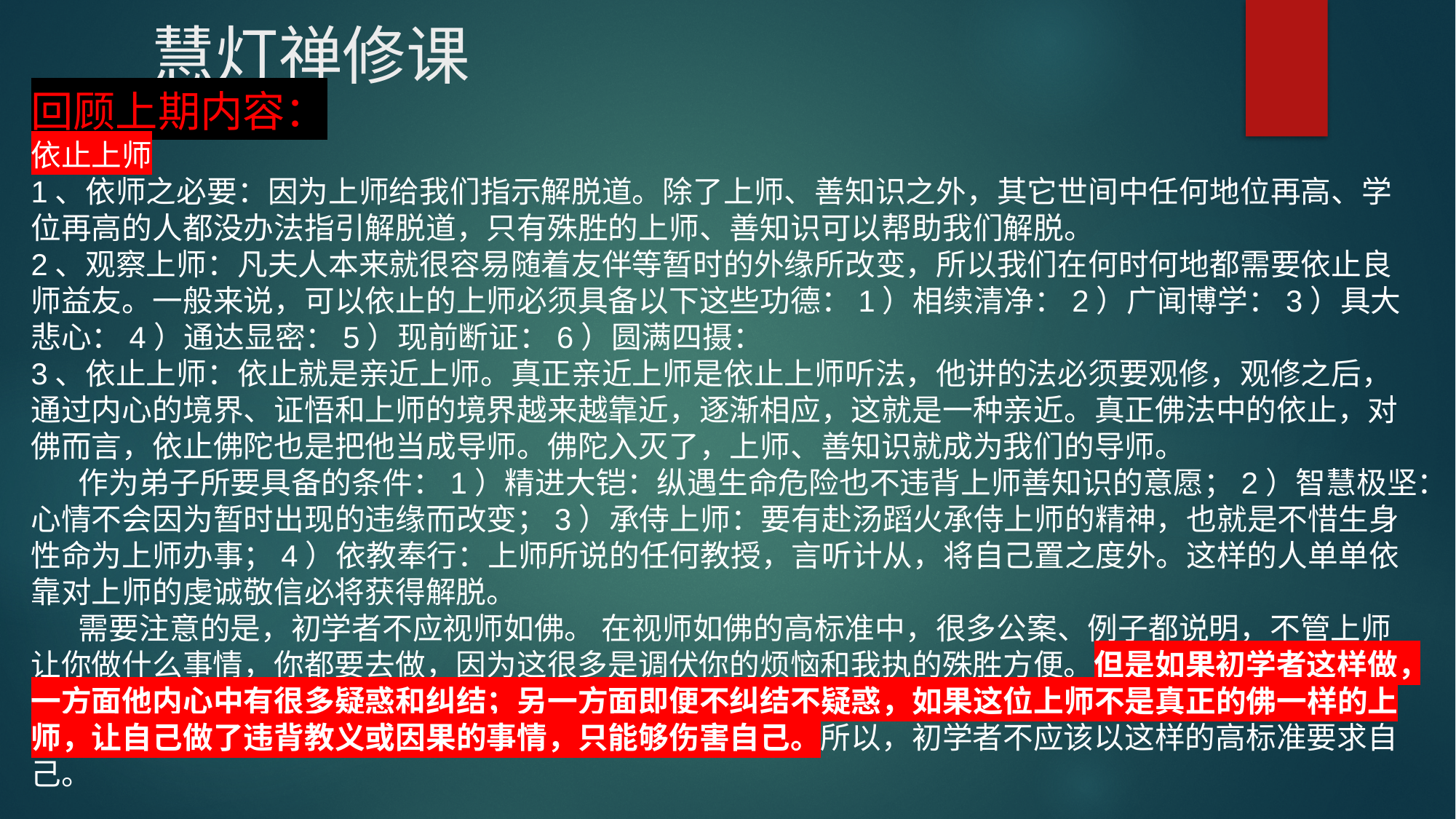

慧灯禅修课

回顾上期内容：
依止上师
1、依师之必要：因为上师给我们指示解脱道。除了上师、善知识之外，其它世间中任何地位再高、学位再高的人都没办法指引解脱道，只有殊胜的上师、善知识可以帮助我们解脱。
2、观察上师：凡夫人本来就很容易随着友伴等暂时的外缘所改变，所以我们在何时何地都需要依止良师益友。一般来说，可以依止的上师必须具备以下这些功德：1）相续清净：2）广闻博学：3）具大悲心：4）通达显密：5）现前断证：6）圆满四摄：
3、依止上师：依止就是亲近上师。真正亲近上师是依止上师听法，他讲的法必须要观修，观修之后，通过内心的境界、证悟和上师的境界越来越靠近，逐渐相应，这就是一种亲近。真正佛法中的依止，对佛而言，依止佛陀也是把他当成导师。佛陀入灭了，上师、善知识就成为我们的导师。
      作为弟子所要具备的条件：1）精进大铠：纵遇生命危险也不违背上师善知识的意愿；2）智慧极坚：心情不会因为暂时出现的违缘而改变；3）承侍上师：要有赴汤蹈火承侍上师的精神，也就是不惜生身性命为上师办事；4）依教奉行：上师所说的任何教授，言听计从，将自己置之度外。这样的人单单依靠对上师的虔诚敬信必将获得解脱。
      需要注意的是，初学者不应视师如佛。 在视师如佛的高标准中，很多公案、例子都说明，不管上师让你做什么事情，你都要去做，因为这很多是调伏你的烦恼和我执的殊胜方便。但是如果初学者这样做，一方面他内心中有很多疑惑和纠结；另一方面即便不纠结不疑惑，如果这位上师不是真正的佛一样的上师，让自己做了违背教义或因果的事情，只能够伤害自己。所以，初学者不应该以这样的高标准要求自己。